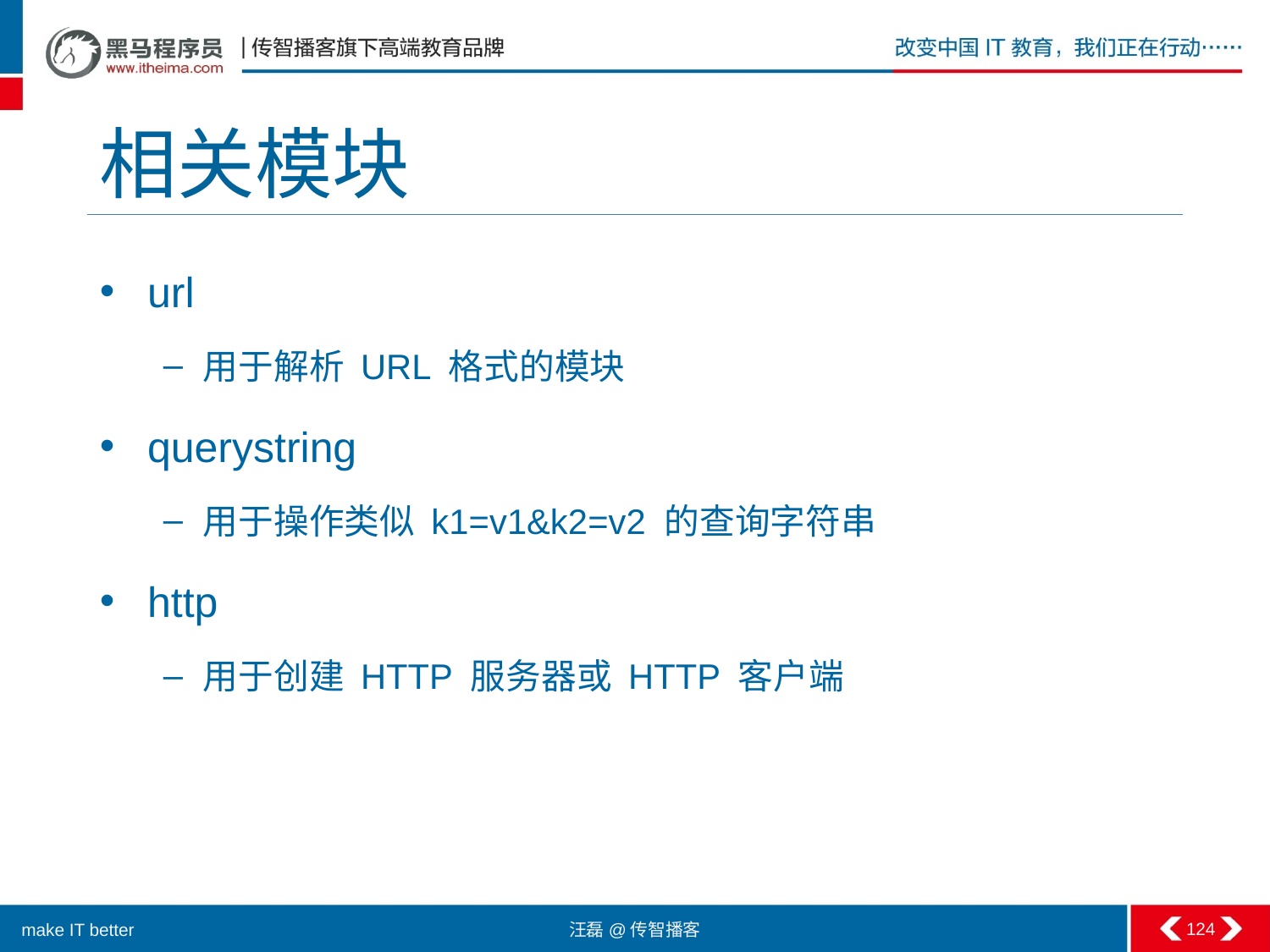

# 相关模块
url
用于解析 URL 格式的模块
querystring
用于操作类似 k1=v1&k2=v2 的查询字符串
http
用于创建 HTTP 服务器或 HTTP 客户端
124
汪磊@传智播客
make IT better